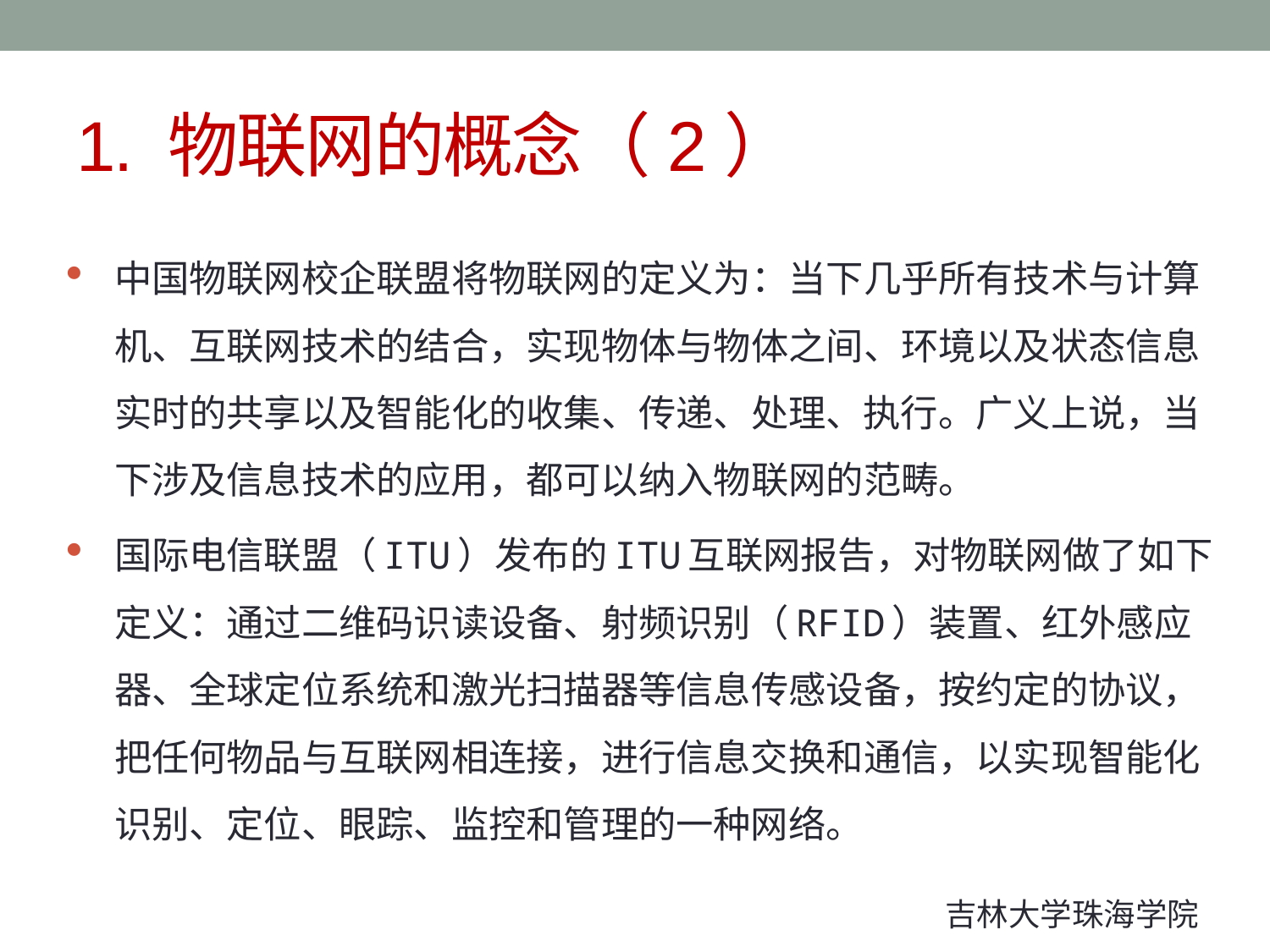

# 1. 物联网的概念（2）
中国物联网校企联盟将物联网的定义为：当下几乎所有技术与计算机、互联网技术的结合，实现物体与物体之间、环境以及状态信息实时的共享以及智能化的收集、传递、处理、执行。广义上说，当下涉及信息技术的应用，都可以纳入物联网的范畴。
国际电信联盟（ITU）发布的ITU互联网报告，对物联网做了如下定义：通过二维码识读设备、射频识别（RFID）装置、红外感应器、全球定位系统和激光扫描器等信息传感设备，按约定的协议，把任何物品与互联网相连接，进行信息交换和通信，以实现智能化识别、定位、眼踪、监控和管理的一种网络。